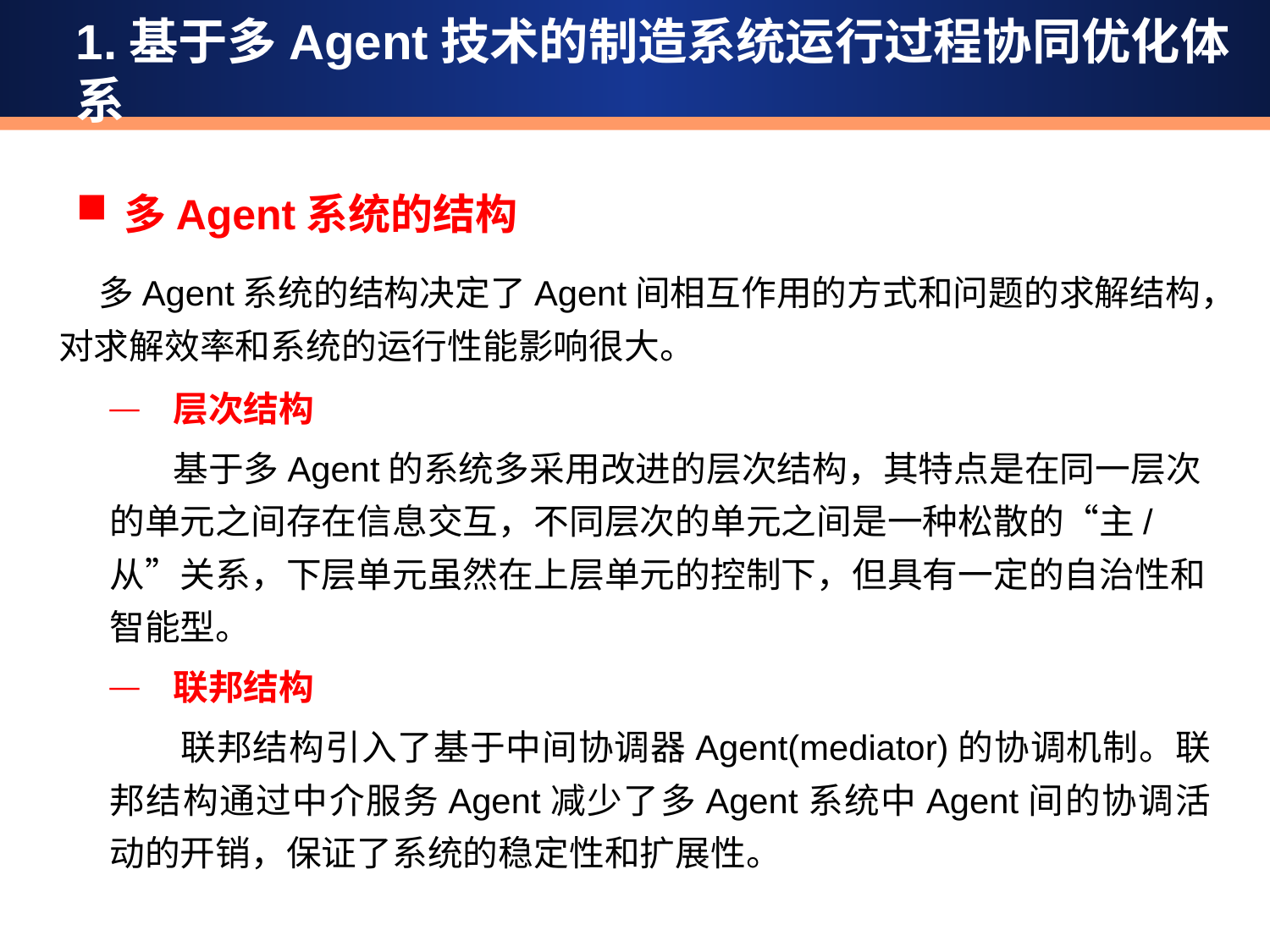

1.基于多Agent技术的制造系统运行过程协同优化体系
多Agent系统的结构

    多Agent系统的结构决定了Agent间相互作用的方式和问题的求解结构，对求解效率和系统的运行性能影响很大。

层次结构
基于多Agent的系统多采用改进的层次结构，其特点是在同一层次的单元之间存在信息交互，不同层次的单元之间是一种松散的“主/从”关系，下层单元虽然在上层单元的控制下，但具有一定的自治性和智能型。
联邦结构
       联邦结构引入了基于中间协调器Agent(mediator)的协调机制。联邦结构通过中介服务Agent减少了多Agent系统中Agent间的协调活动的开销，保证了系统的稳定性和扩展性。